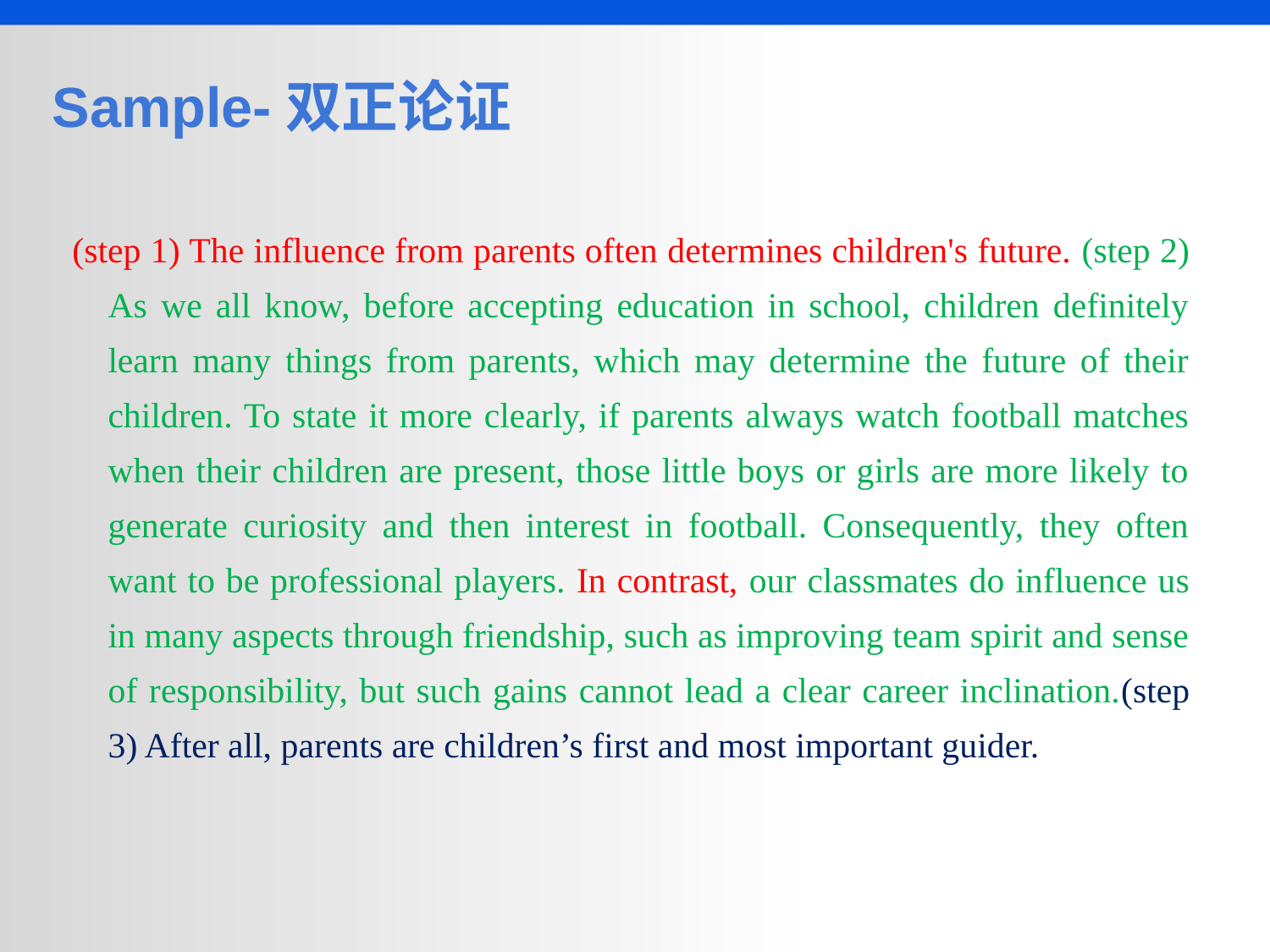

# Sample-双正论证
(step 1) The influence from parents often determines children's future. (step 2) As we all know, before accepting education in school, children definitely learn many things from parents, which may determine the future of their children. To state it more clearly, if parents always watch football matches when their children are present, those little boys or girls are more likely to generate curiosity and then interest in football. Consequently, they often want to be professional players. In contrast, our classmates do influence us in many aspects through friendship, such as improving team spirit and sense of responsibility, but such gains cannot lead a clear career inclination.(step 3) After all, parents are children’s first and most important guider.